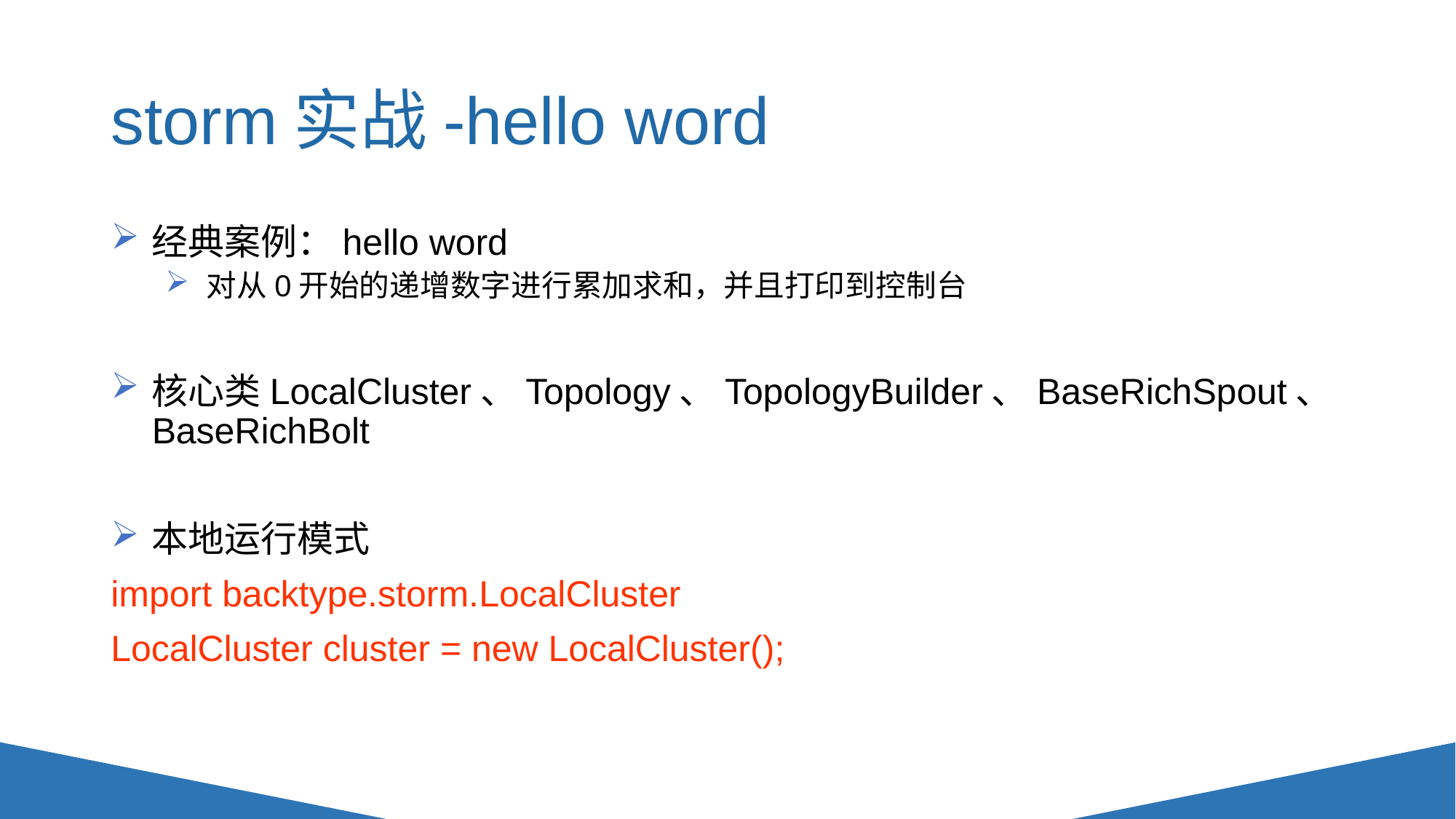

# storm实战-hello word
经典案例：hello word
对从0开始的递增数字进行累加求和，并且打印到控制台

核心类LocalCluster、Topology、TopologyBuilder、BaseRichSpout、BaseRichBolt

本地运行模式
import backtype.storm.LocalCluster
LocalCluster cluster = new LocalCluster();